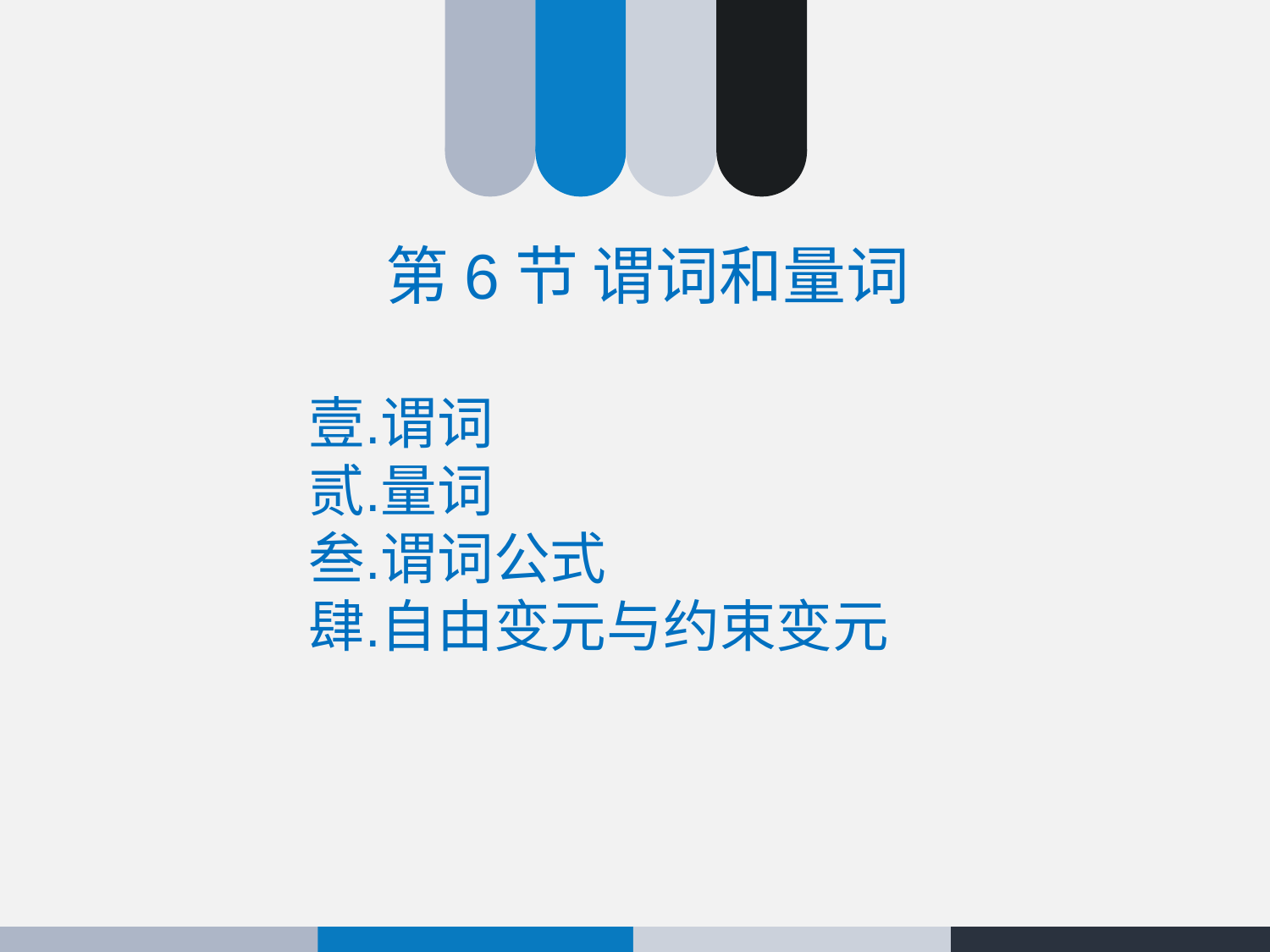

# 第6节 谓词和量词
谓词
量词
谓词公式
自由变元与约束变元